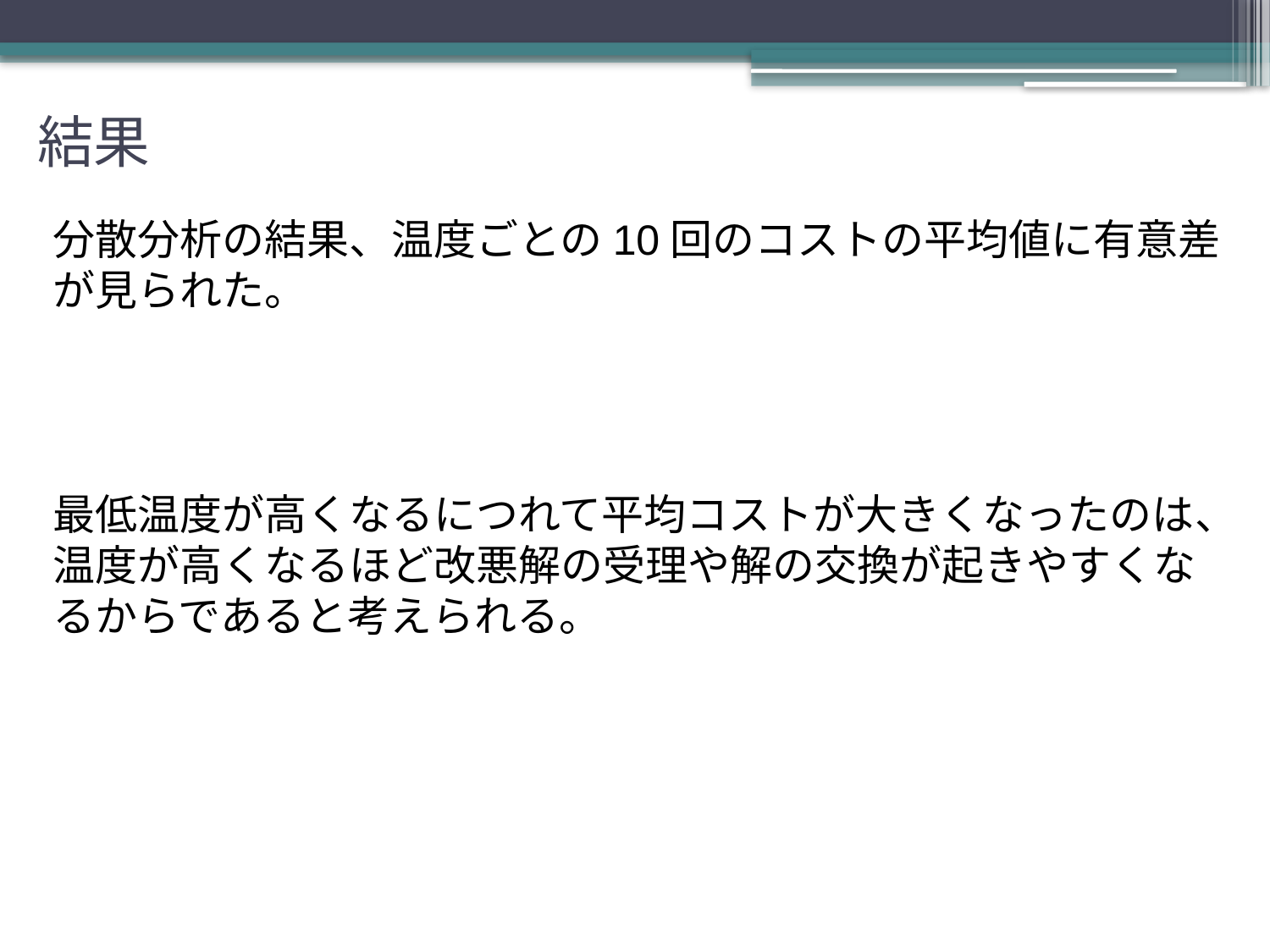

# 結果
分散分析の結果、温度ごとの10回のコストの平均値に有意差が見られた。

最低温度が高くなるにつれて平均コストが大きくなったのは、温度が高くなるほど改悪解の受理や解の交換が起きやすくなるからであると考えられる。